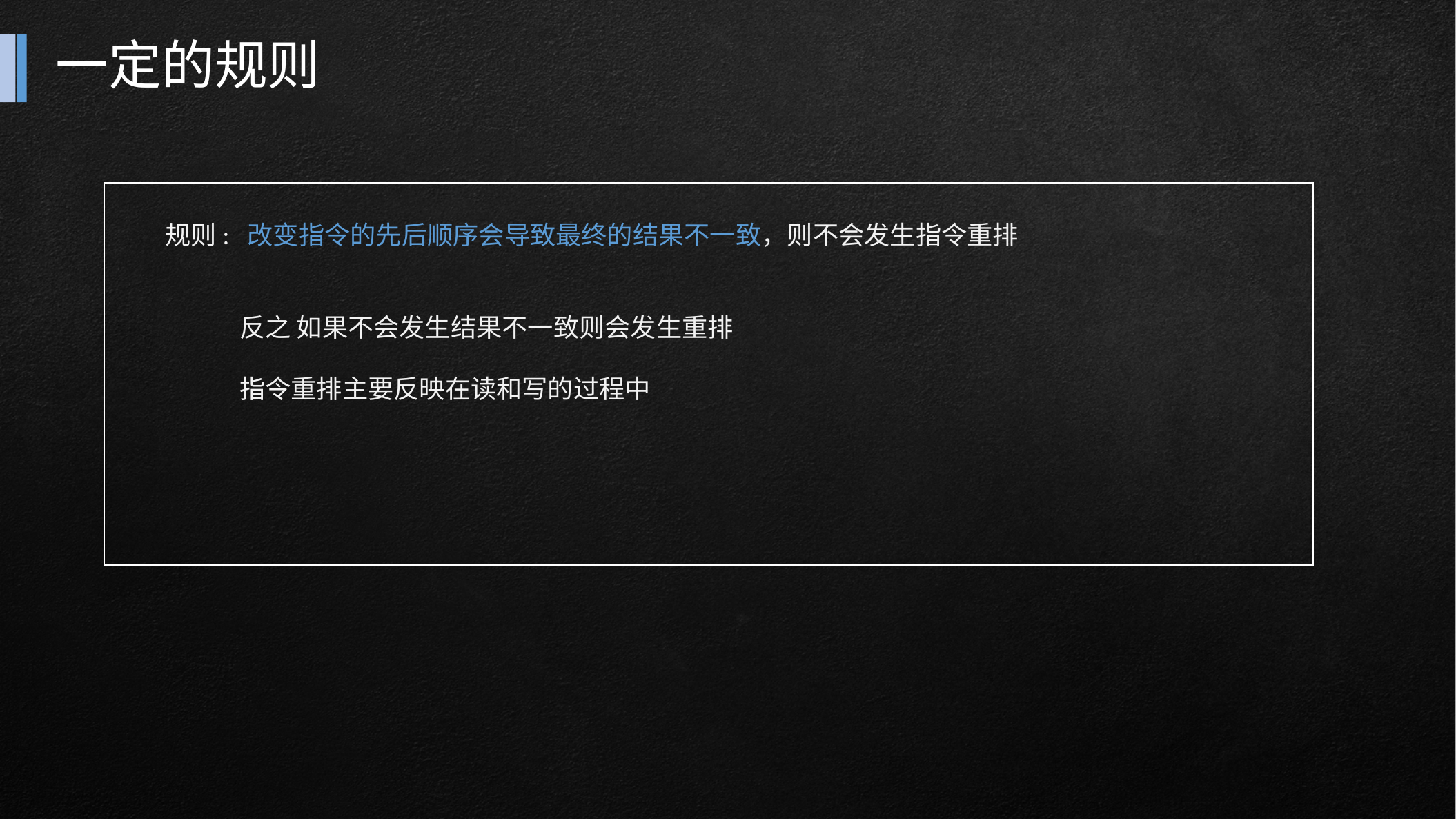

# 一定的规则

规则:  改变指令的先后顺序会导致最终的结果不一致，则不会发生指令重排

            反之 如果不会发生结果不一致则会发生重排

            指令重排主要反映在读和写的过程中